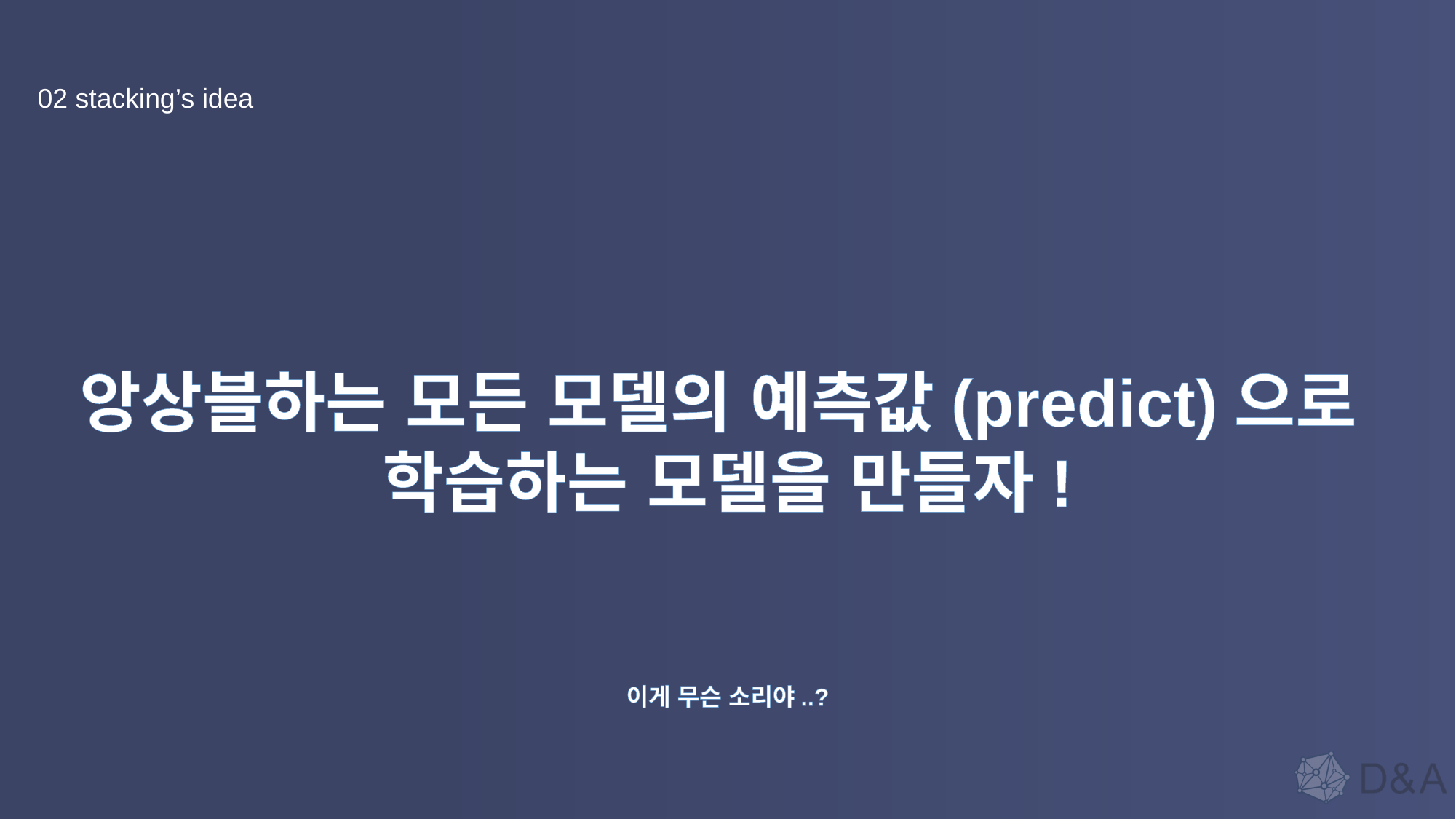

02 stacking’s idea

앙상블하는 모든 모델의 예측값(predict)으로
학습하는 모델을 만들자!
이게 무슨 소리야..?